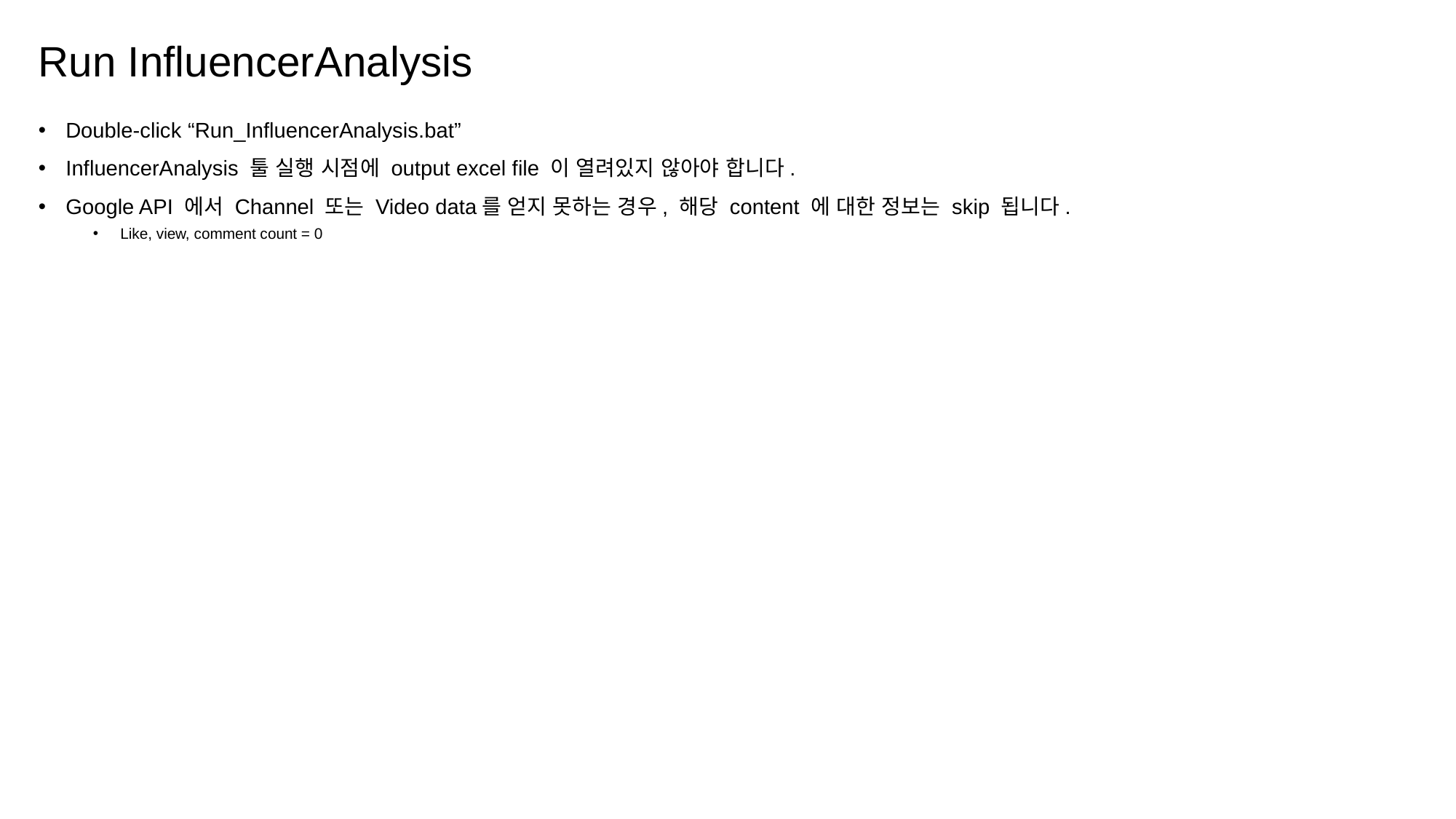

# Run InfluencerAnalysis
Double-click “Run_InfluencerAnalysis.bat”
InfluencerAnalysis 툴 실행 시점에 output excel file 이 열려있지 않아야 합니다.
Google API 에서 Channel 또는 Video data를 얻지 못하는 경우, 해당 content 에 대한 정보는 skip 됩니다.
Like, view, comment count = 0